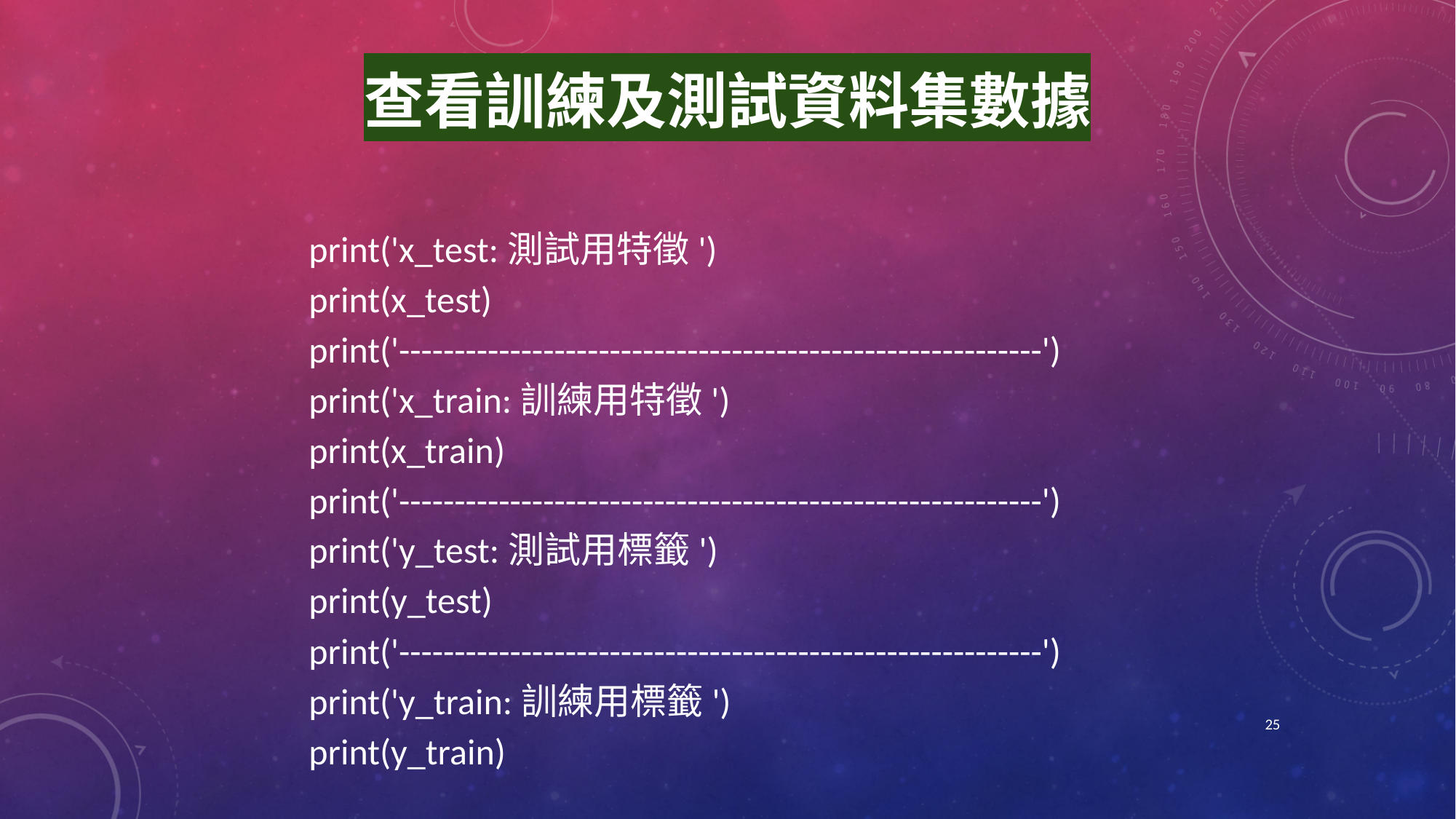

查看訓練及測試資料集數據
print('x_test:測試用特徵')
print(x_test)
print('----------------------------------------------------------')
print('x_train:訓練用特徵')
print(x_train)
print('----------------------------------------------------------')
print('y_test:測試用標籤')
print(y_test)
print('----------------------------------------------------------')
print('y_train:訓練用標籤')
print(y_train)
25